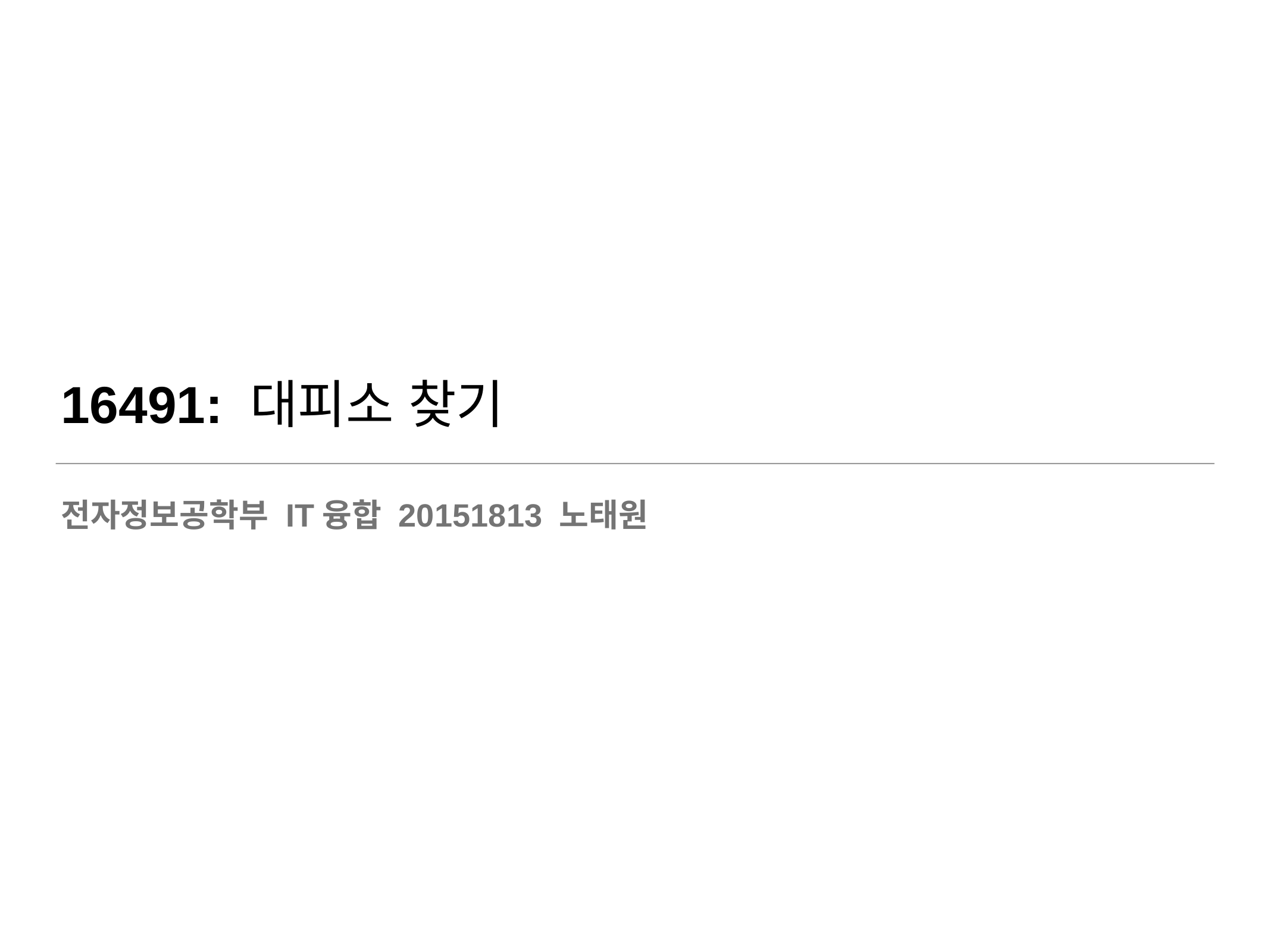

# 16491: 대피소 찾기

전자정보공학부 IT융합 20151813 노태원